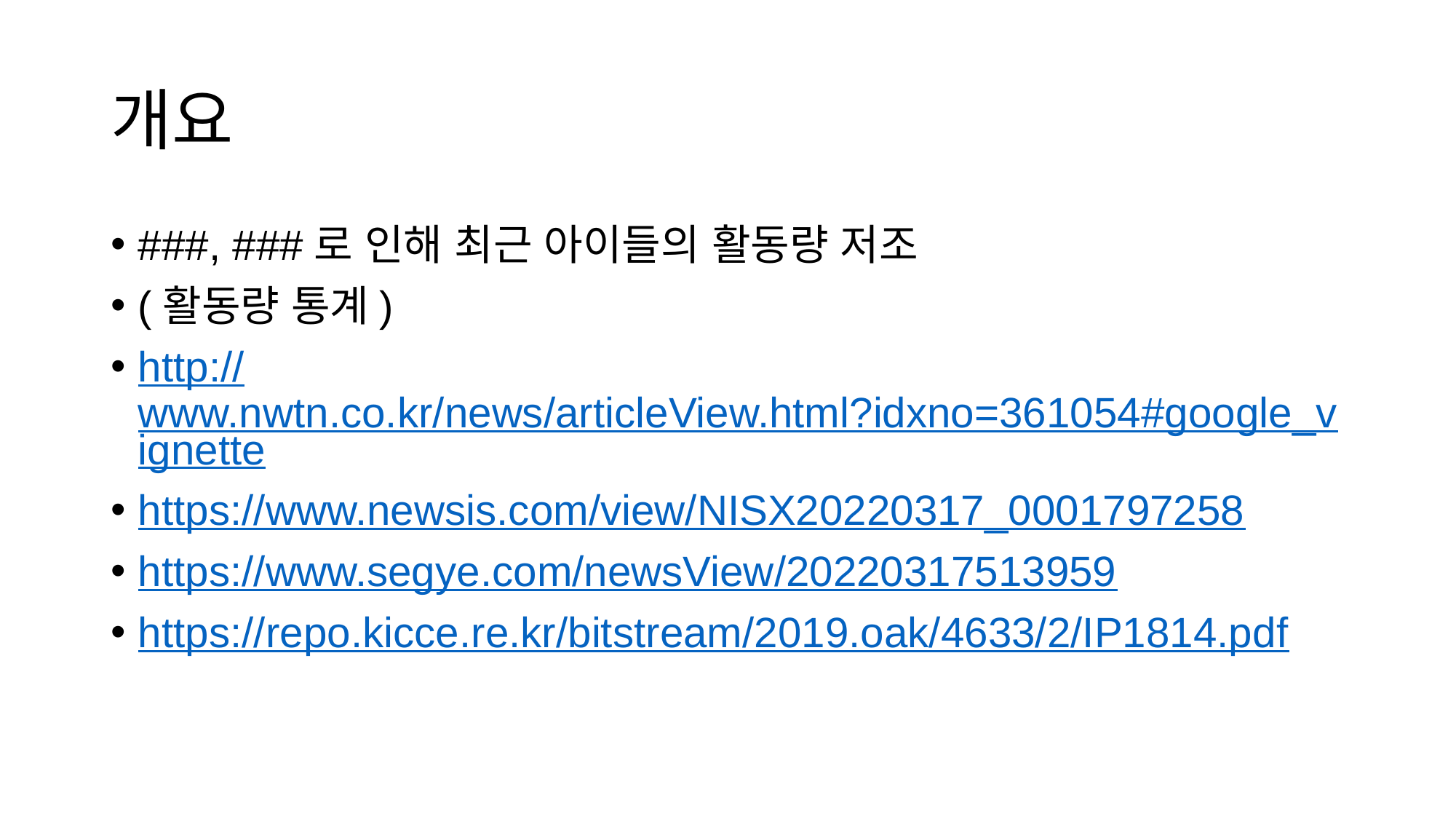

# 개요
###, ###로 인해 최근 아이들의 활동량 저조
(활동량 통계)
http://www.nwtn.co.kr/news/articleView.html?idxno=361054#google_vignette
https://www.newsis.com/view/NISX20220317_0001797258
https://www.segye.com/newsView/20220317513959
https://repo.kicce.re.kr/bitstream/2019.oak/4633/2/IP1814.pdf